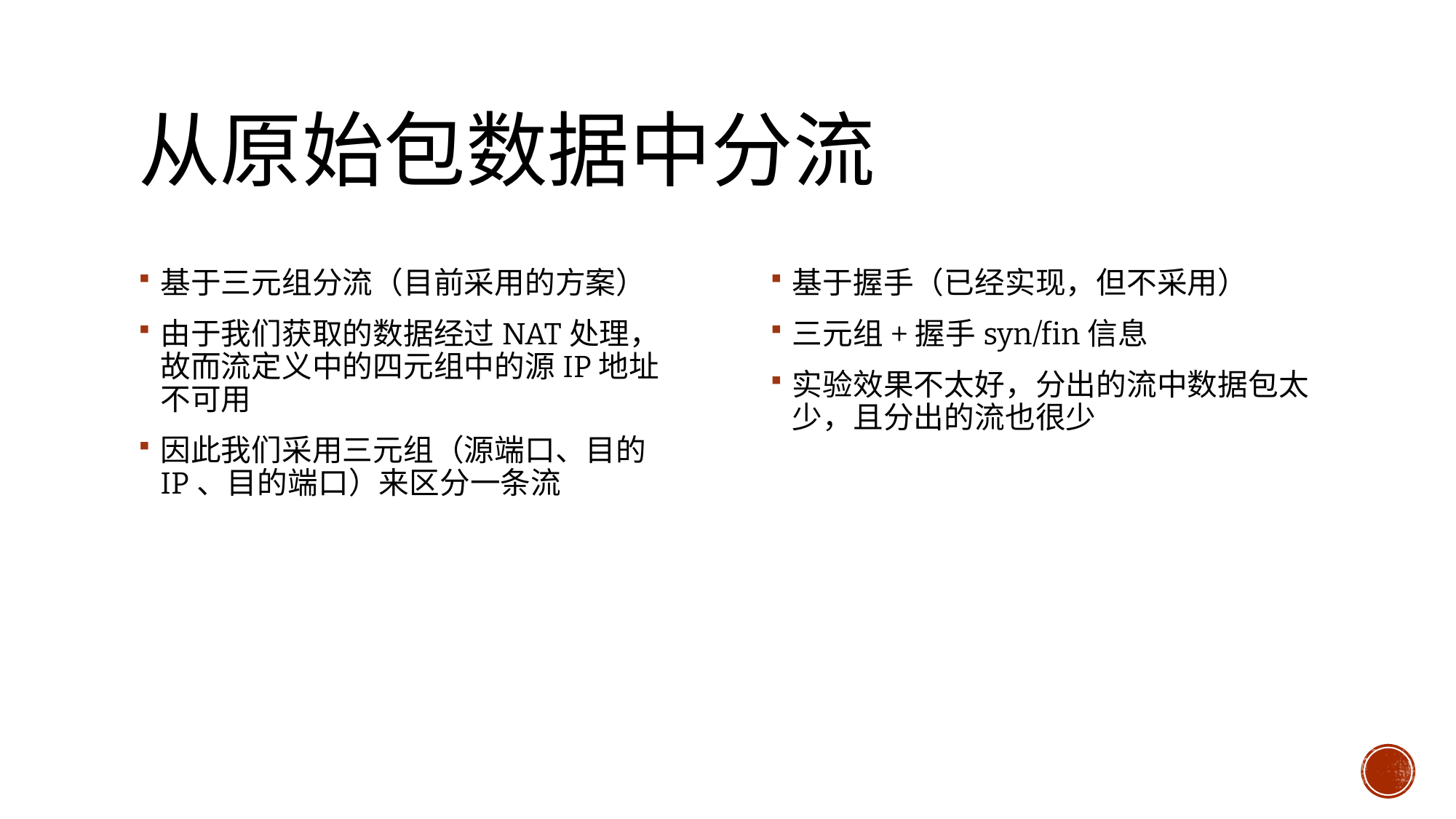

# 从原始包数据中分流
基于三元组分流（目前采用的方案）
由于我们获取的数据经过NAT处理，故而流定义中的四元组中的源IP地址不可用
因此我们采用三元组（源端口、目的IP、目的端口）来区分一条流
基于握手（已经实现，但不采用）
三元组+握手syn/fin信息
实验效果不太好，分出的流中数据包太少，且分出的流也很少